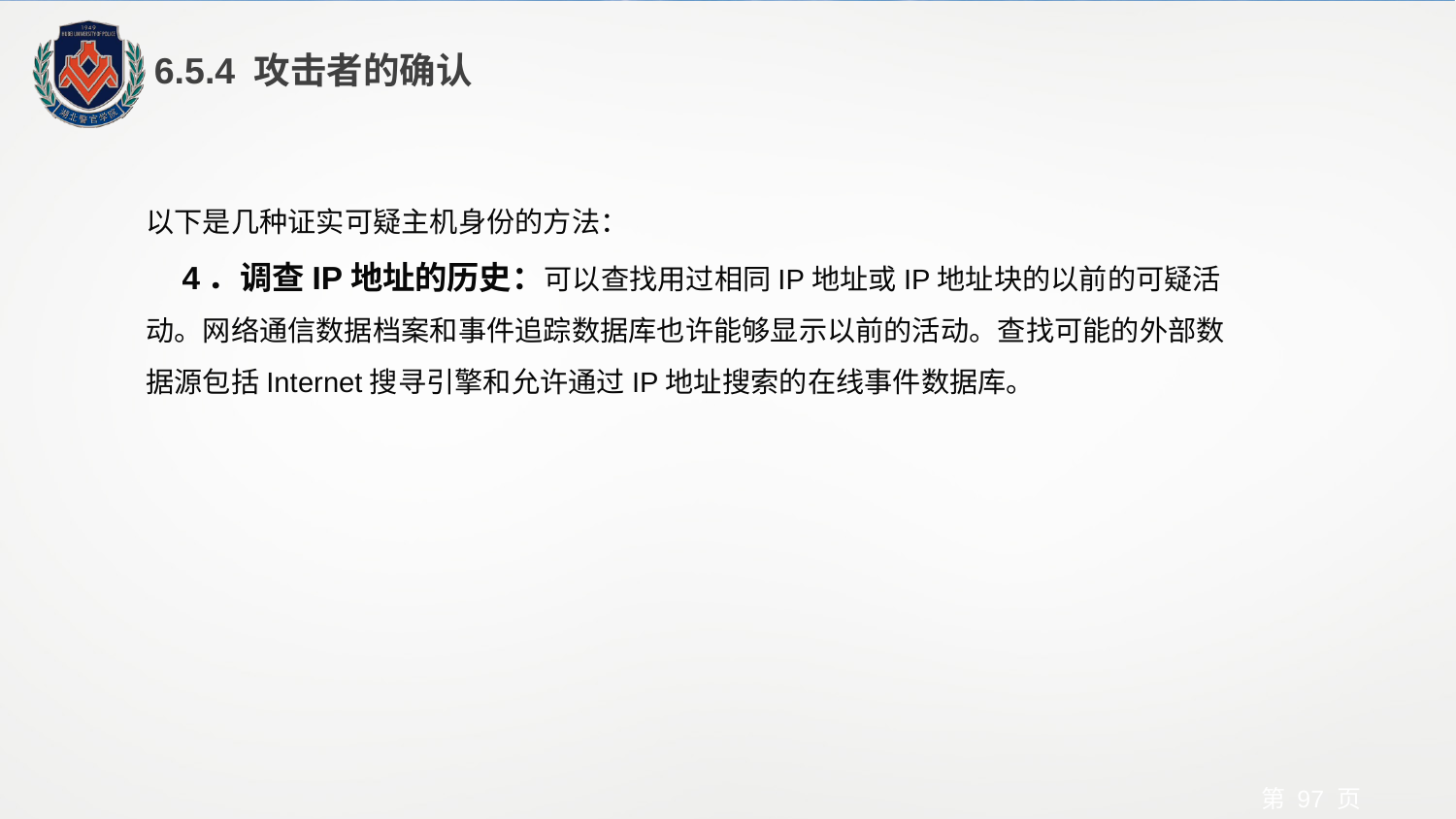

6.5.4 攻击者的确认
以下是几种证实可疑主机身份的方法：
    4．调查IP地址的历史：可以查找用过相同IP地址或IP地址块的以前的可疑活动。网络通信数据档案和事件追踪数据库也许能够显示以前的活动。查找可能的外部数据源包括Internet搜寻引擎和允许通过IP地址搜索的在线事件数据库。